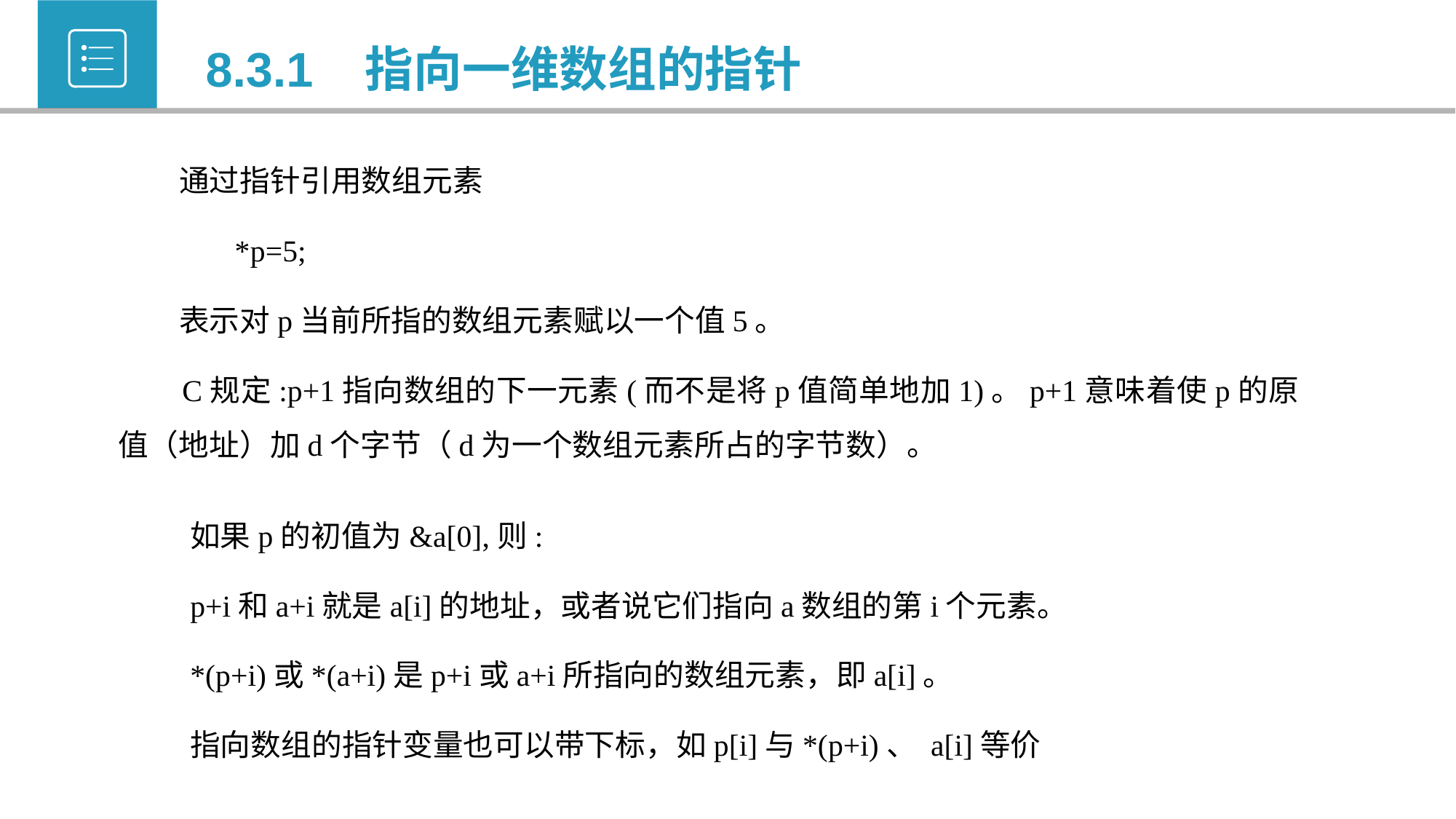

8.3.1   指向一维数组的指针
        通过指针引用数组元素
	 *p=5;
        表示对p当前所指的数组元素赋以一个值5。
        C规定:p+1指向数组的下一元素(而不是将p值简单地加1)。p+1意味着使p的原值（地址）加d个字节（d为一个数组元素所占的字节数）。
        如果p的初值为&a[0],则:
        p+i和a+i就是a[i]的地址，或者说它们指向a数组的第i个元素。
        *(p+i)或*(a+i)是p+i或a+i所指向的数组元素，即a[i]。
        指向数组的指针变量也可以带下标，如p[i]与*(p+i)、 a[i]等价